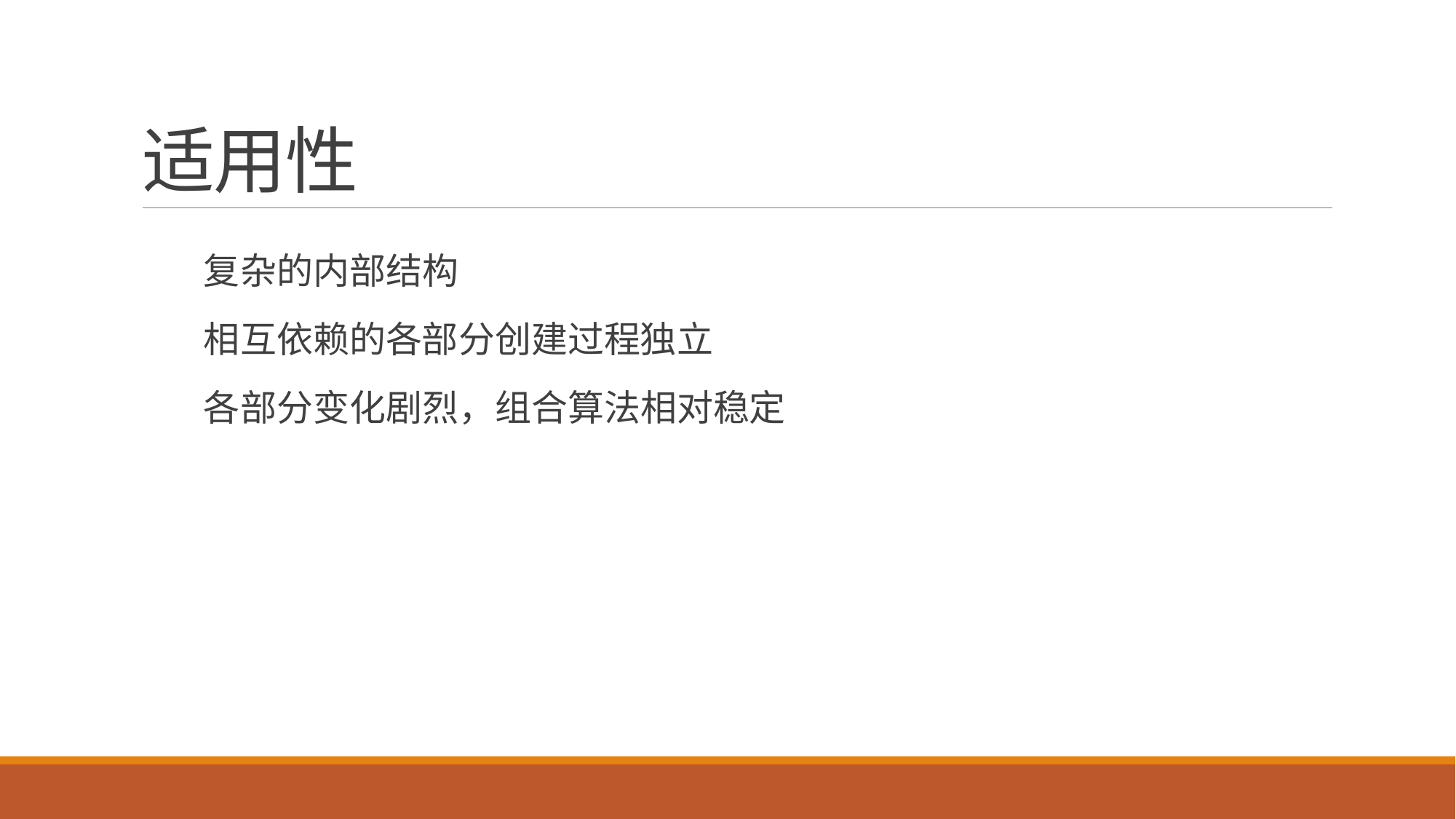

# 适用性
复杂的内部结构
相互依赖的各部分创建过程独立
各部分变化剧烈，组合算法相对稳定